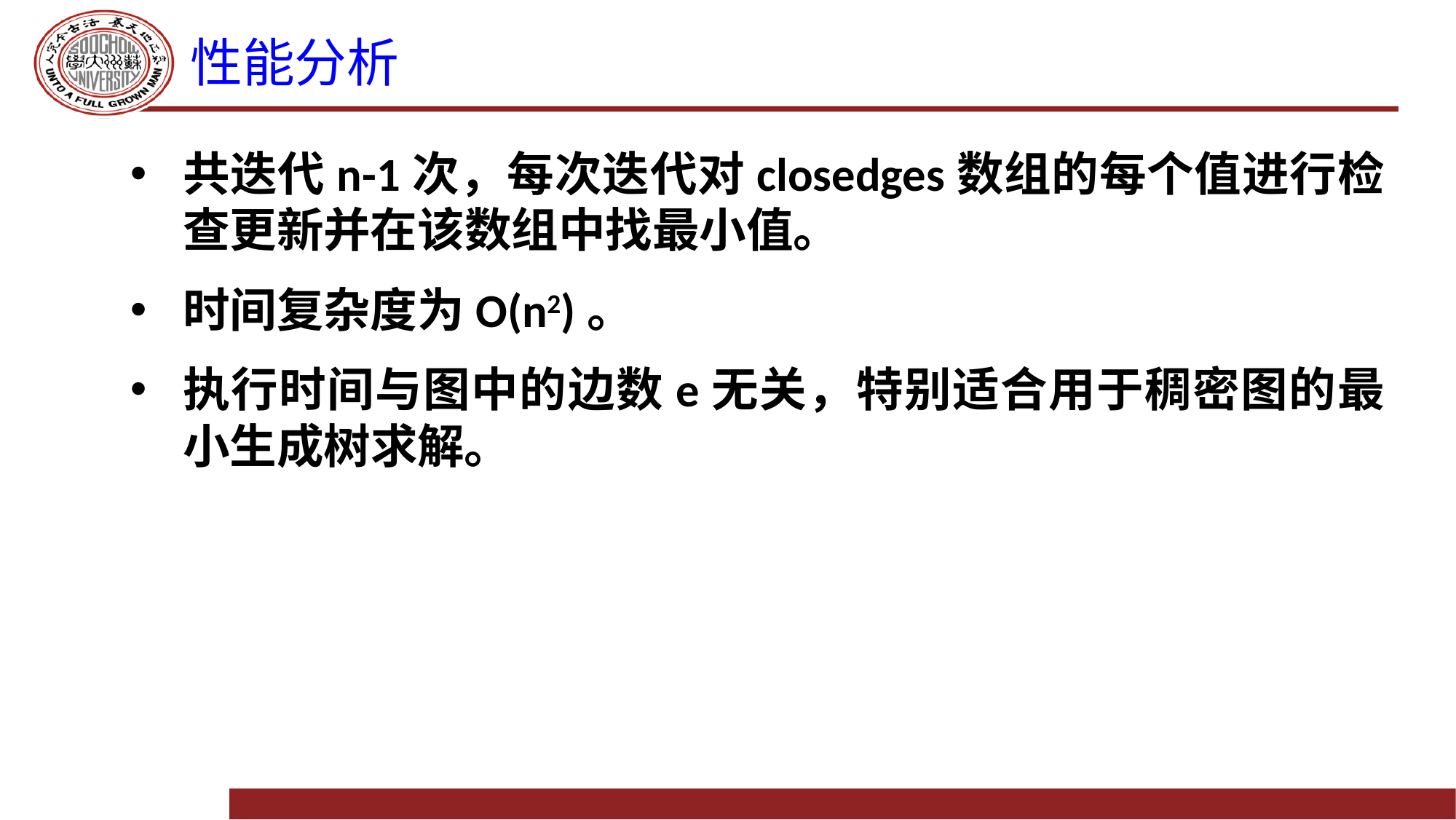

# 性能分析
共迭代n-1次，每次迭代对closedges数组的每个值进行检查更新并在该数组中找最小值。
时间复杂度为O(n2)。
执行时间与图中的边数e无关，特别适合用于稠密图的最小生成树求解。